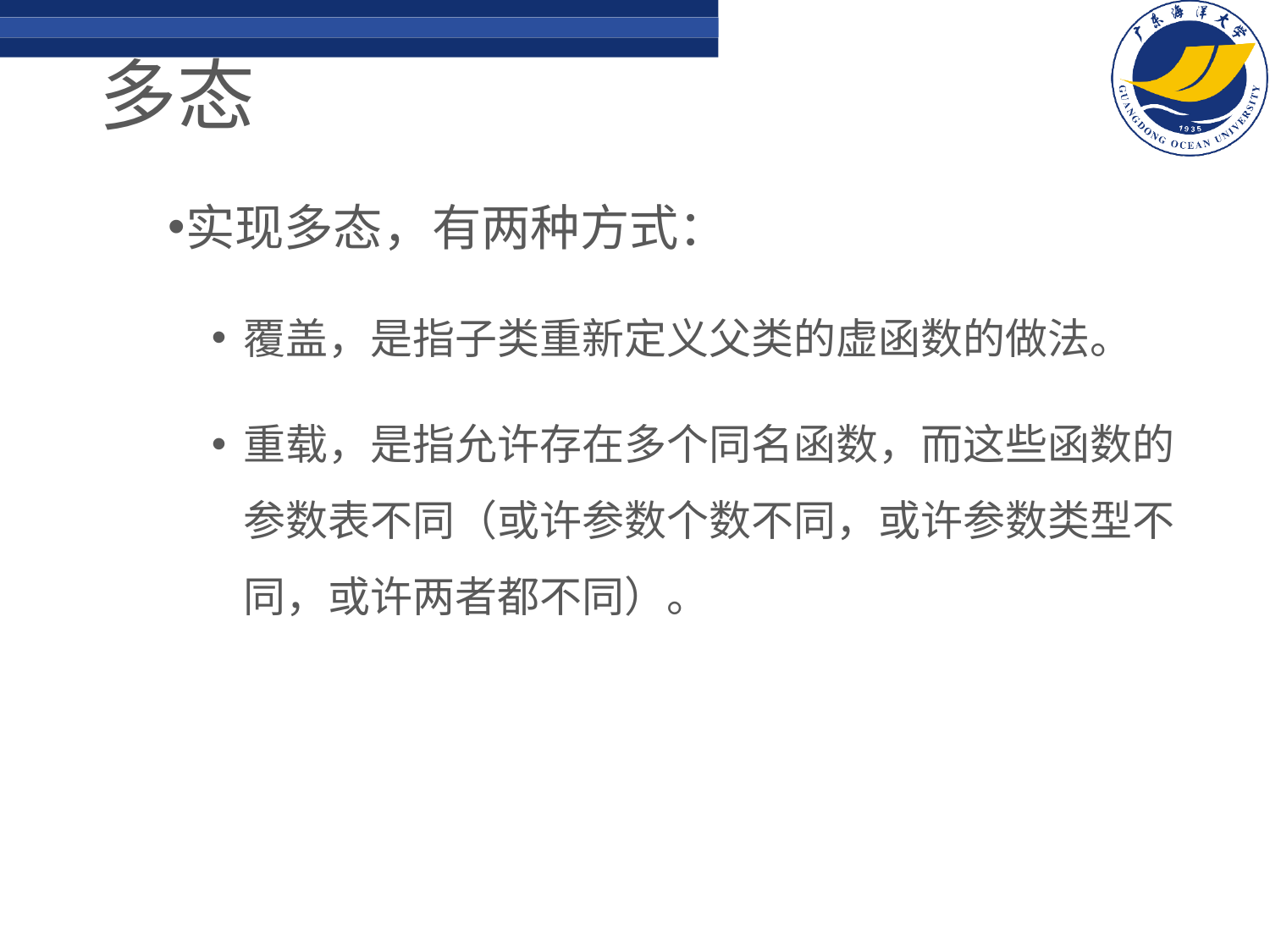

# 多态
实现多态，有两种方式：
覆盖，是指子类重新定义父类的虚函数的做法。
重载，是指允许存在多个同名函数，而这些函数的参数表不同（或许参数个数不同，或许参数类型不同，或许两者都不同）。